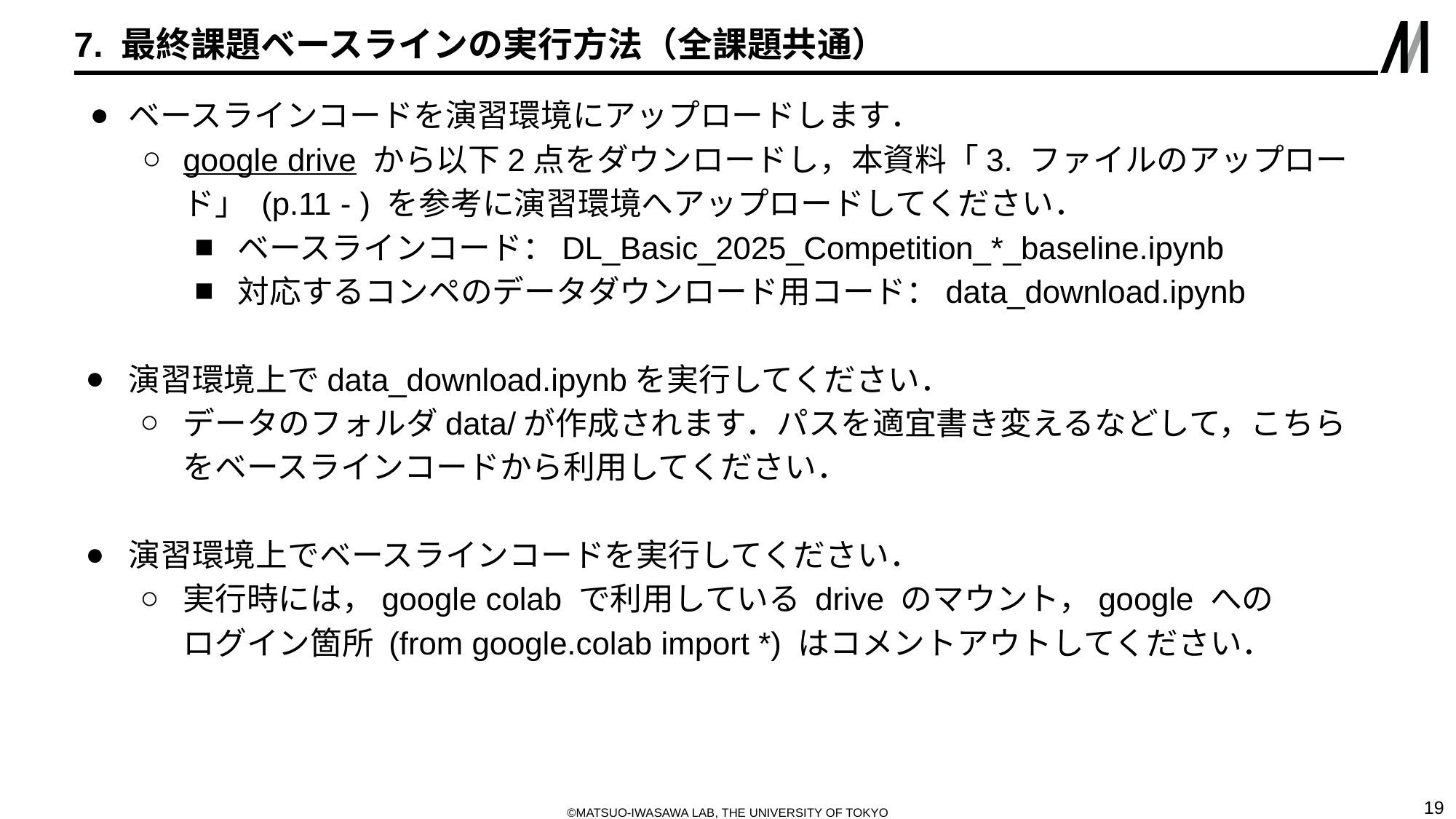

# 7. 最終課題ベースラインの実行方法（全課題共通）
ベースラインコードを演習環境にアップロードします．
google drive から以下2点をダウンロードし，本資料「3. ファイルのアップロード」 (p.11 - ) を参考に演習環境へアップロードしてください．
ベースラインコード：DL_Basic_2025_Competition_*_baseline.ipynb
対応するコンペのデータダウンロード用コード：data_download.ipynb

演習環境上でdata_download.ipynbを実行してください．
データのフォルダdata/が作成されます．パスを適宜書き変えるなどして，こちらをベースラインコードから利用してください．

演習環境上でベースラインコードを実行してください．
実行時には，google colab で利用している drive のマウント，google への
ログイン箇所 (from google.colab import *) はコメントアウトしてください．